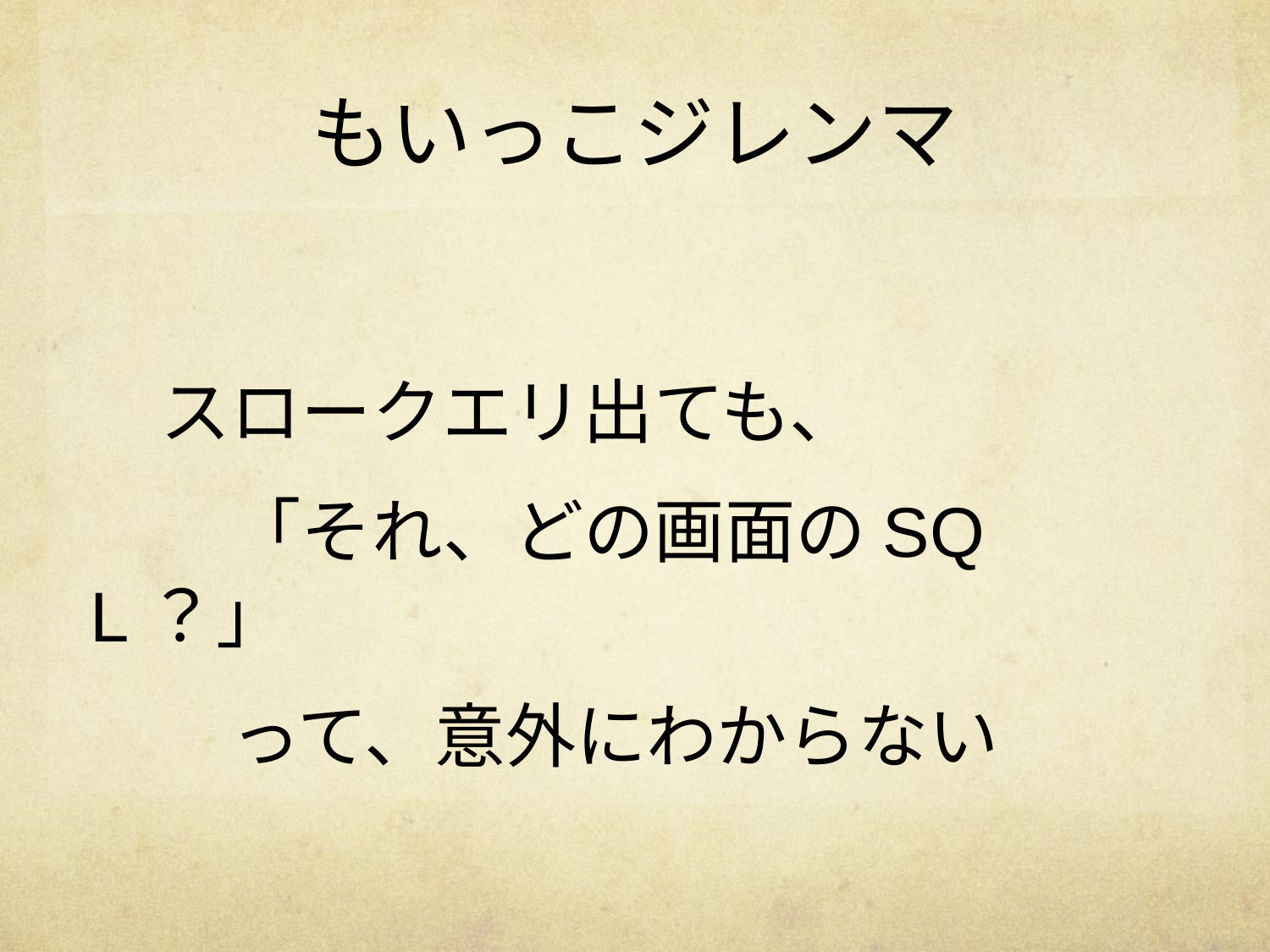

# もいっこジレンマ

　スロークエリ出ても、
　　「それ、どの画面のSQL？」
　　って、意外にわからない